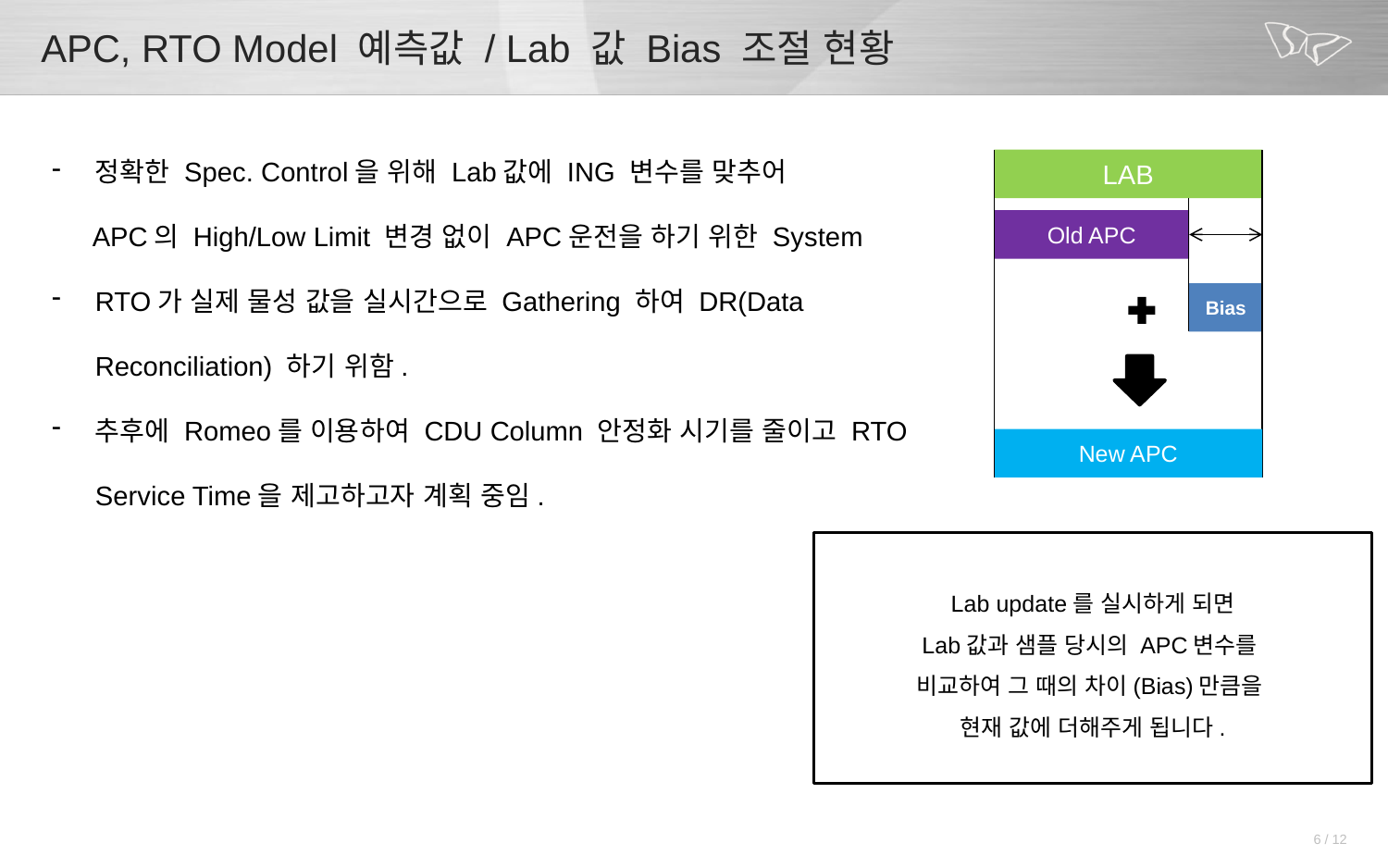

# APC, RTO Model 예측값 / Lab 값 Bias 조절 현황
정확한 Spec. Control을 위해 Lab값에 ING 변수를 맞추어
APC의 High/Low Limit 변경 없이 APC운전을 하기 위한 System
RTO가 실제 물성 값을 실시간으로 Gathering 하여 DR(Data Reconciliation) 하기 위함.
추후에 Romeo를 이용하여 CDU Column 안정화 시기를 줄이고 RTO Service Time을 제고하고자 계획 중임.
LAB
Old APC
Bias
New APC

Lab update를 실시하게 되면
Lab값과 샘플 당시의 APC변수를
비교하여 그 때의 차이(Bias)만큼을
현재 값에 더해주게 됩니다.
6 / 12